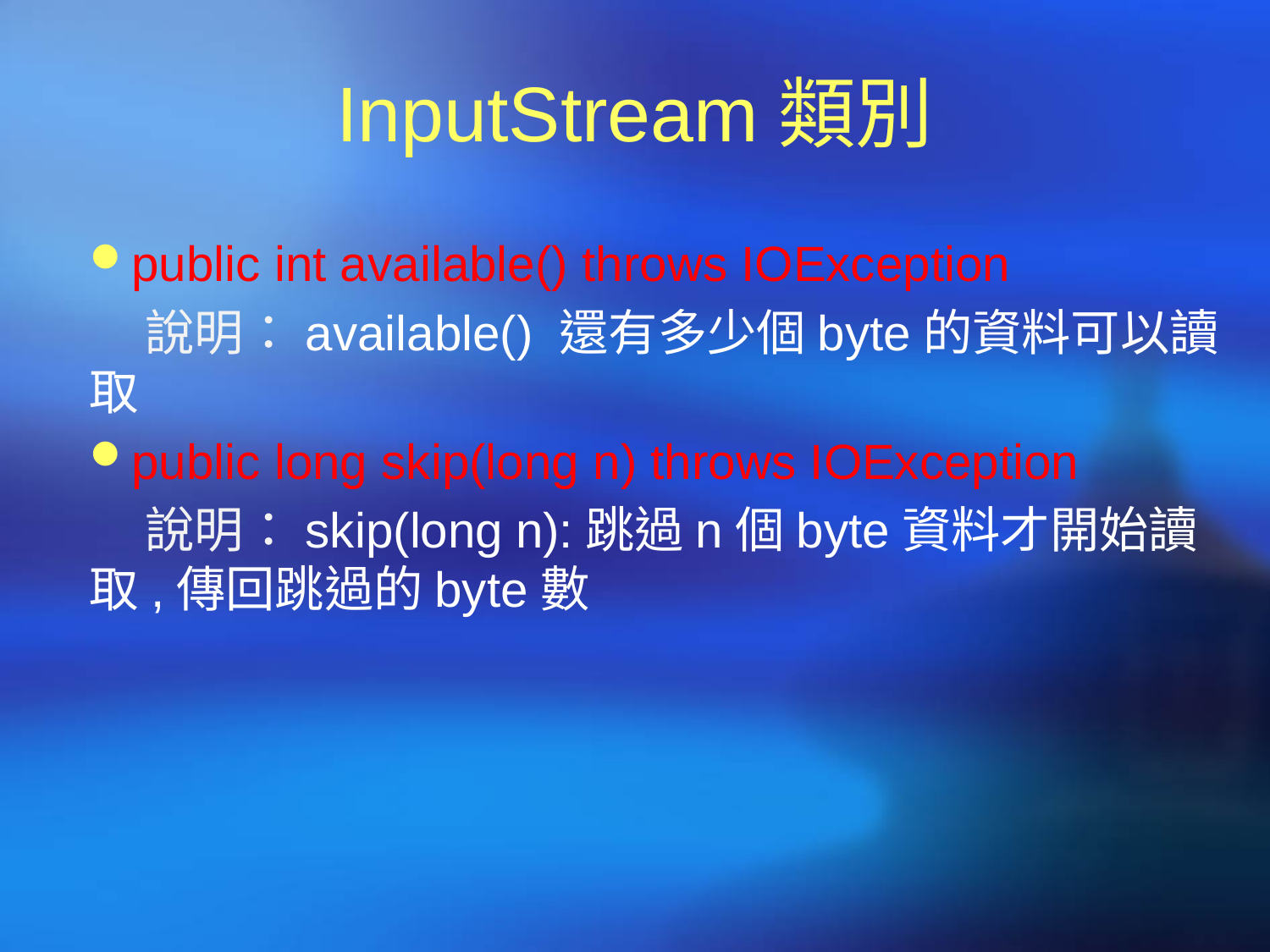

# InputStream類別
public int available() throws IOException
    說明：available() 還有多少個byte的資料可以讀取
public long skip(long n) throws IOException
    說明：skip(long n):跳過n個byte資料才開始讀取,傳回跳過的byte數